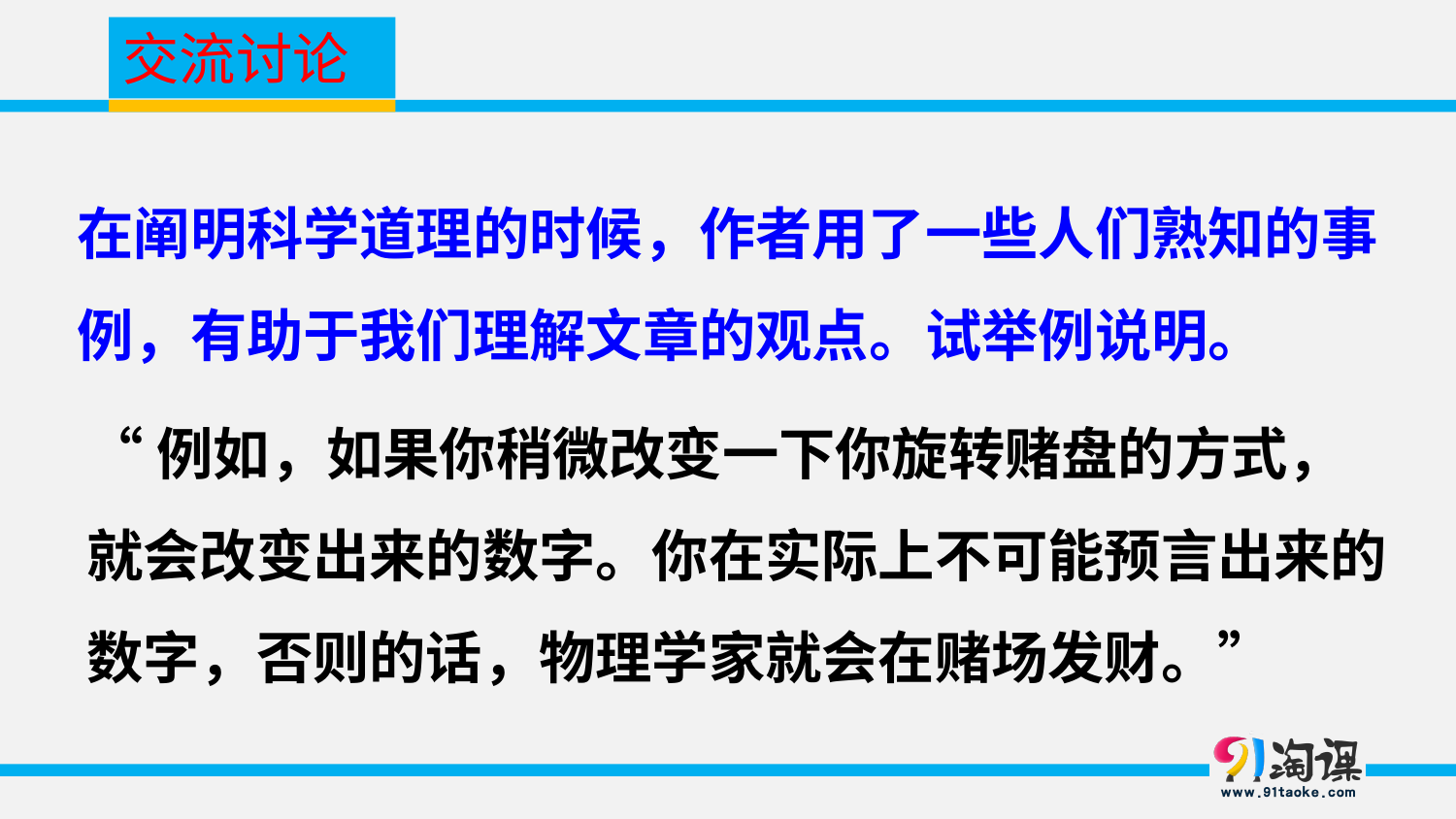

交流讨论
在阐明科学道理的时候，作者用了一些人们熟知的事例，有助于我们理解文章的观点。试举例说明。
“例如，如果你稍微改变一下你旋转赌盘的方式，就会改变出来的数字。你在实际上不可能预言出来的数字，否则的话，物理学家就会在赌场发财。”